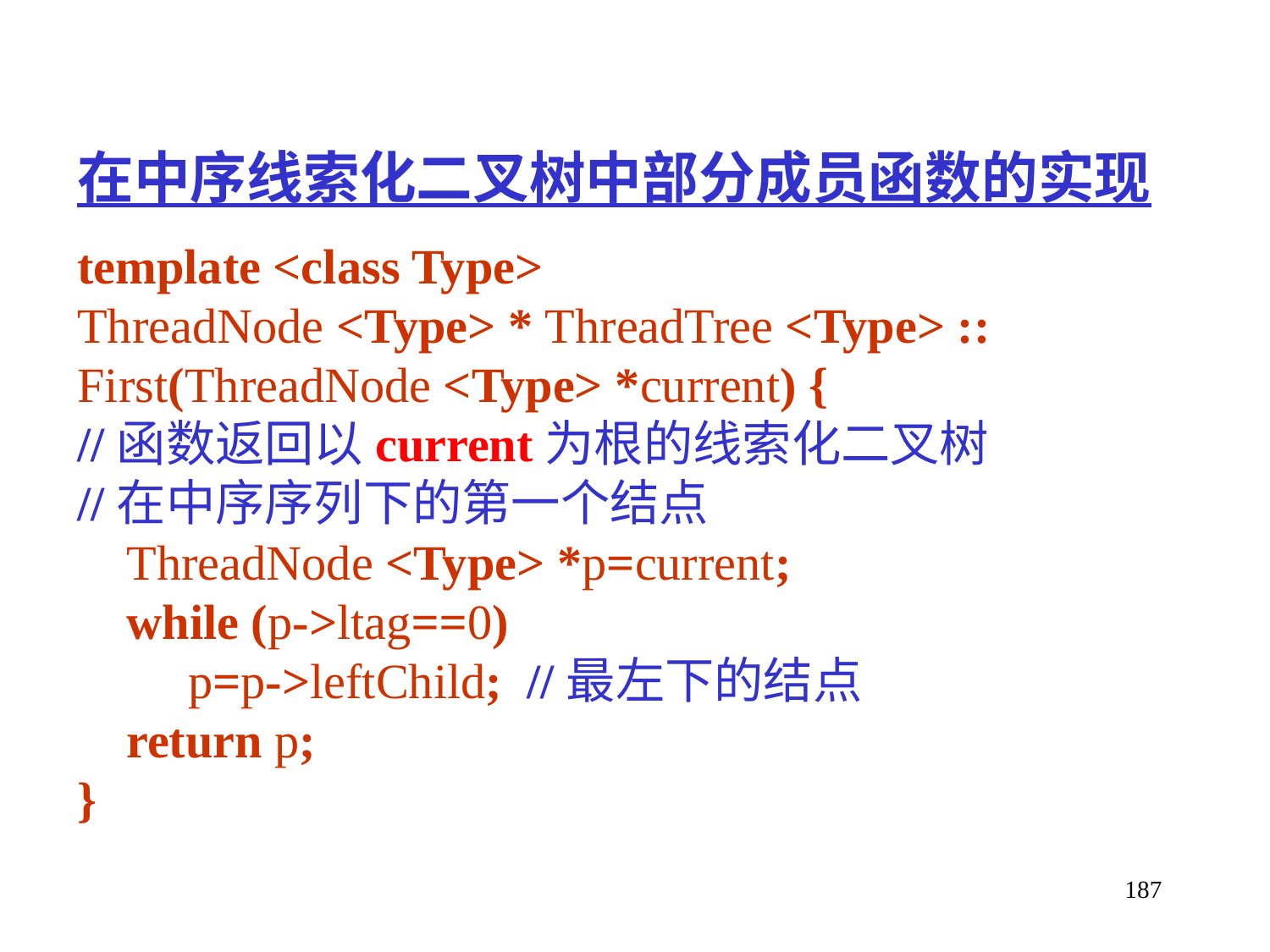

在中序线索化二叉树中部分成员函数的实现
template <class Type>
ThreadNode <Type> * ThreadTree <Type> ::
First(ThreadNode <Type> *current) {
//函数返回以current为根的线索化二叉树
//在中序序列下的第一个结点
    ThreadNode <Type> *p=current;
    while (p->ltag==0)
         p=p->leftChild;  //最左下的结点
    return p;
}
187